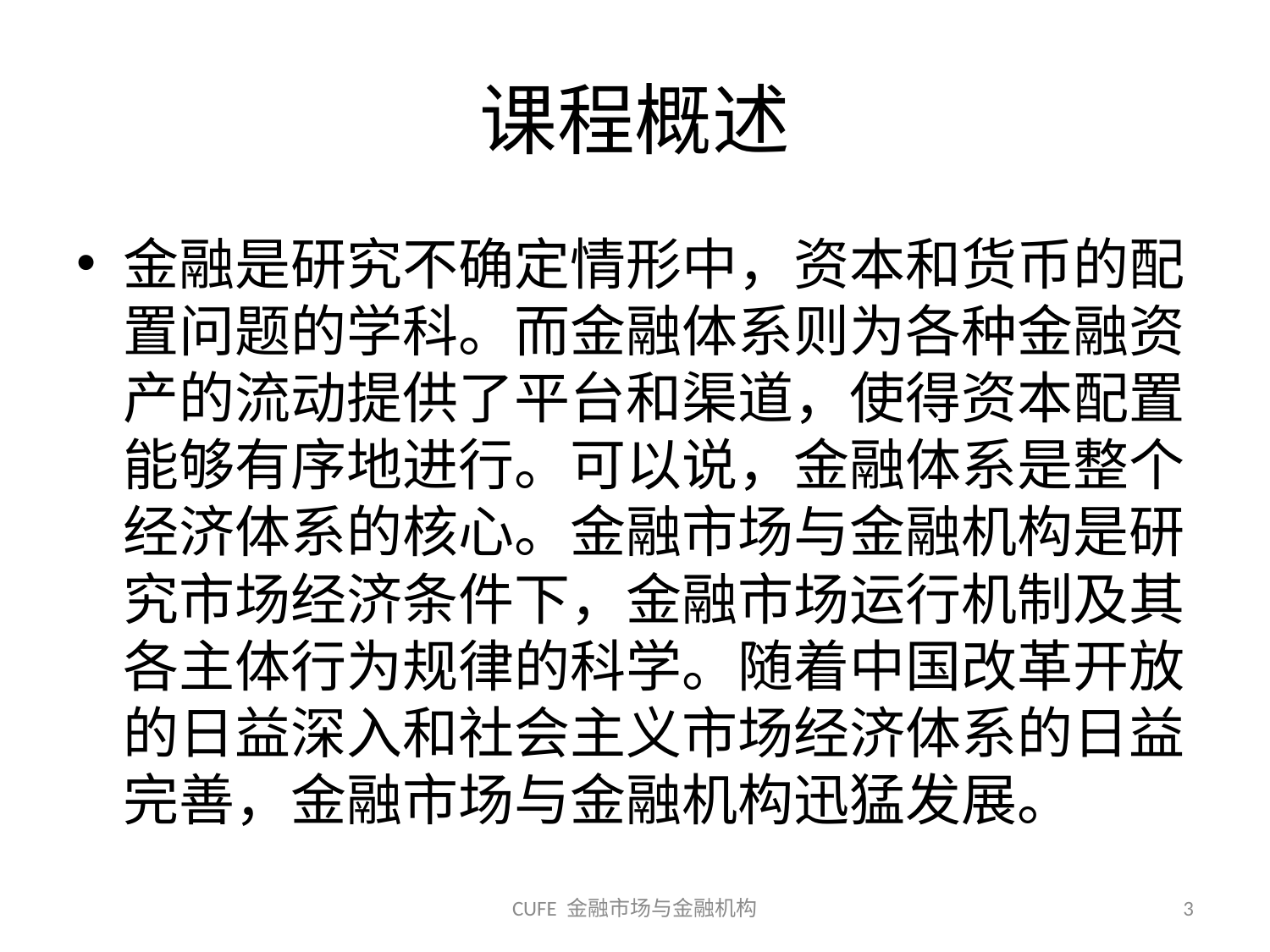

# 课程概述
金融是研究不确定情形中，资本和货币的配置问题的学科。而金融体系则为各种金融资产的流动提供了平台和渠道，使得资本配置能够有序地进行。可以说，金融体系是整个经济体系的核心。金融市场与金融机构是研究市场经济条件下，金融市场运行机制及其各主体行为规律的科学。随着中国改革开放的日益深入和社会主义市场经济体系的日益完善，金融市场与金融机构迅猛发展。
CUFE 金融市场与金融机构
3